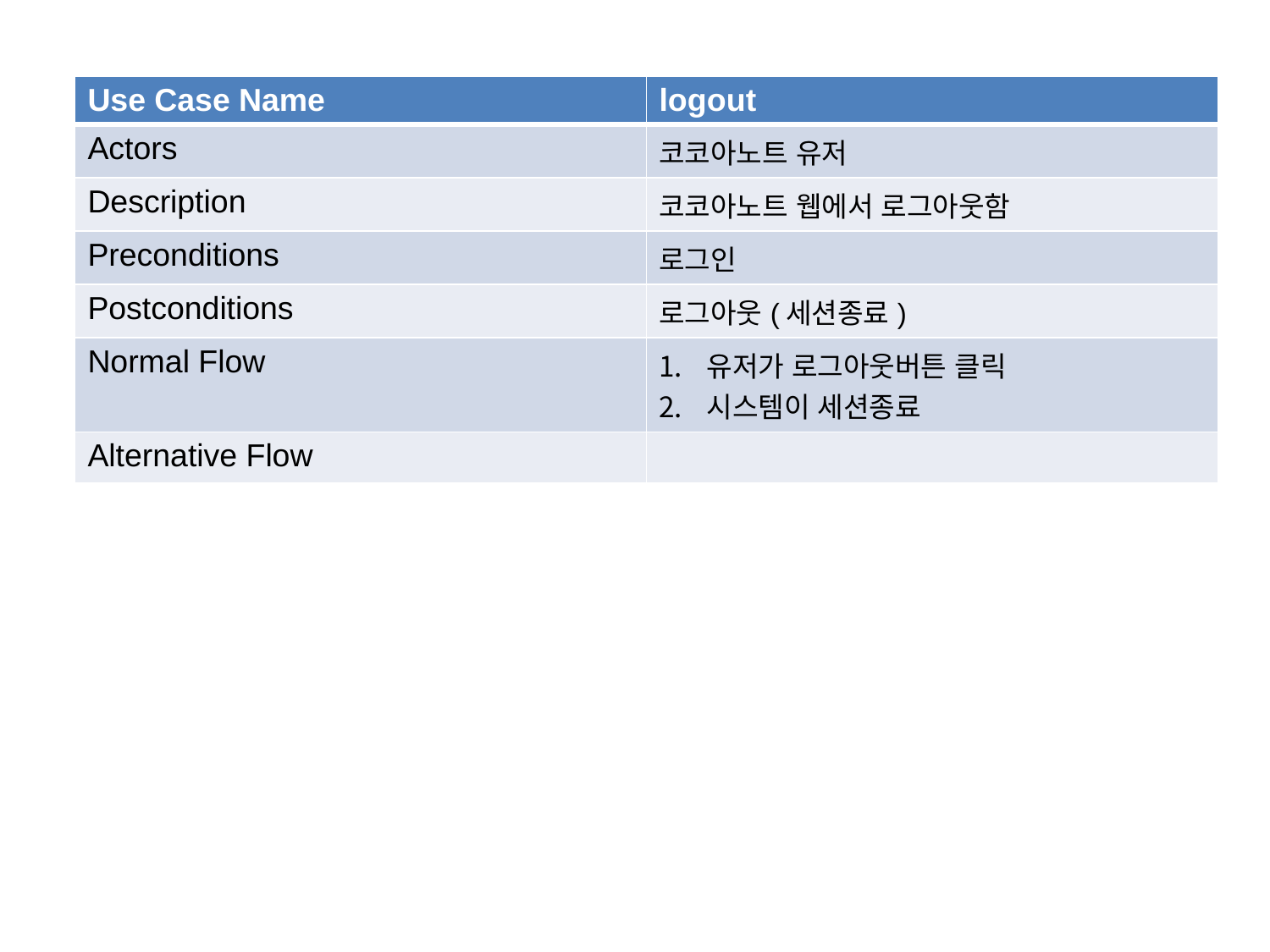

| Use Case Name | logout |
| --- | --- |
| Actors | 코코아노트 유저 |
| Description | 코코아노트 웹에서 로그아웃함 |
| Preconditions | 로그인 |
| Postconditions | 로그아웃(세션종료) |
| Normal Flow | 유저가 로그아웃버튼 클릭 시스템이 세션종료 |
| Alternative Flow |  |